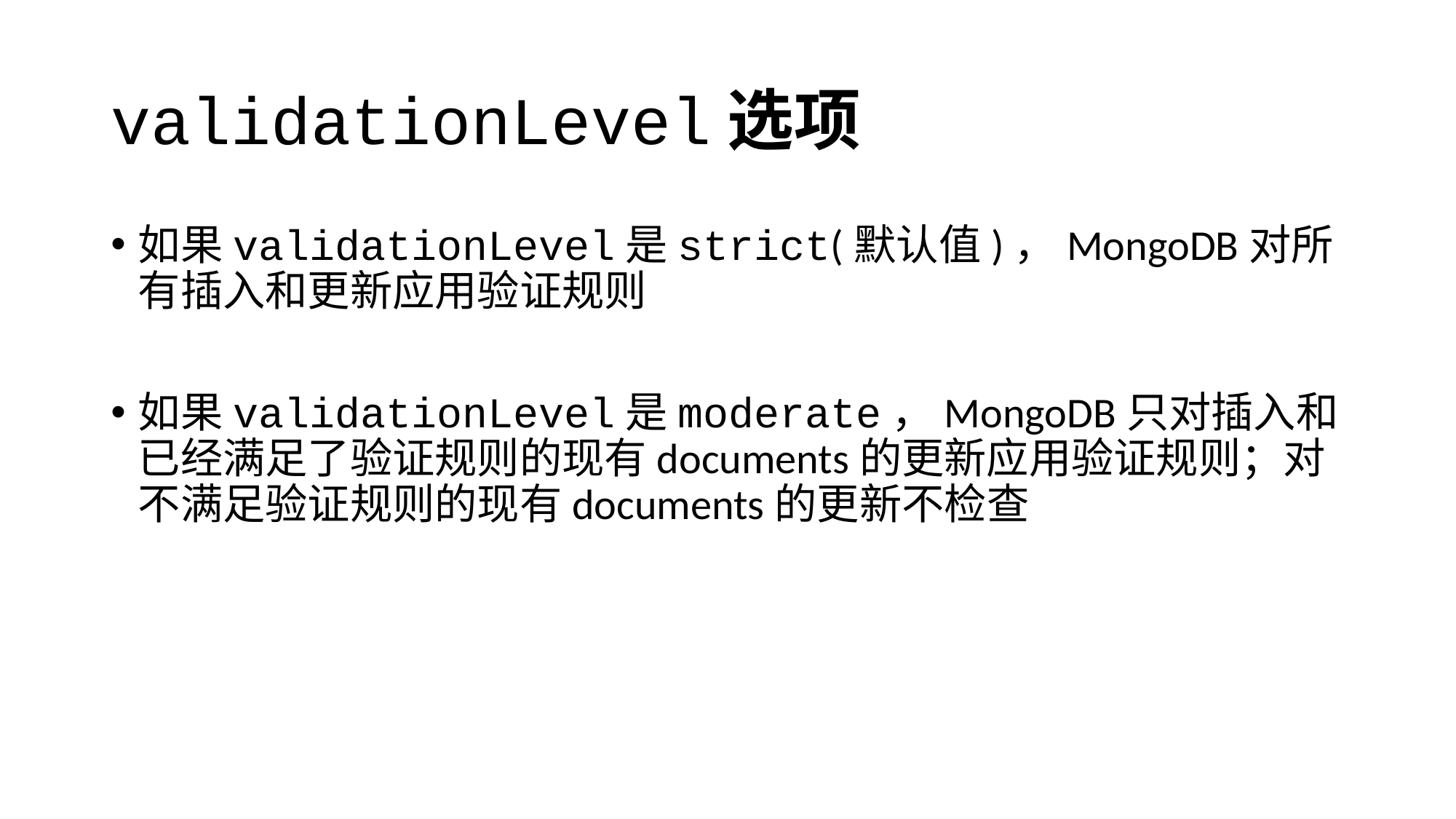

# validationLevel选项
如果validationLevel是strict(默认值)，MongoDB对所有插入和更新应用验证规则

如果validationLevel是moderate，MongoDB只对插入和已经满足了验证规则的现有documents的更新应用验证规则；对不满足验证规则的现有documents的更新不检查